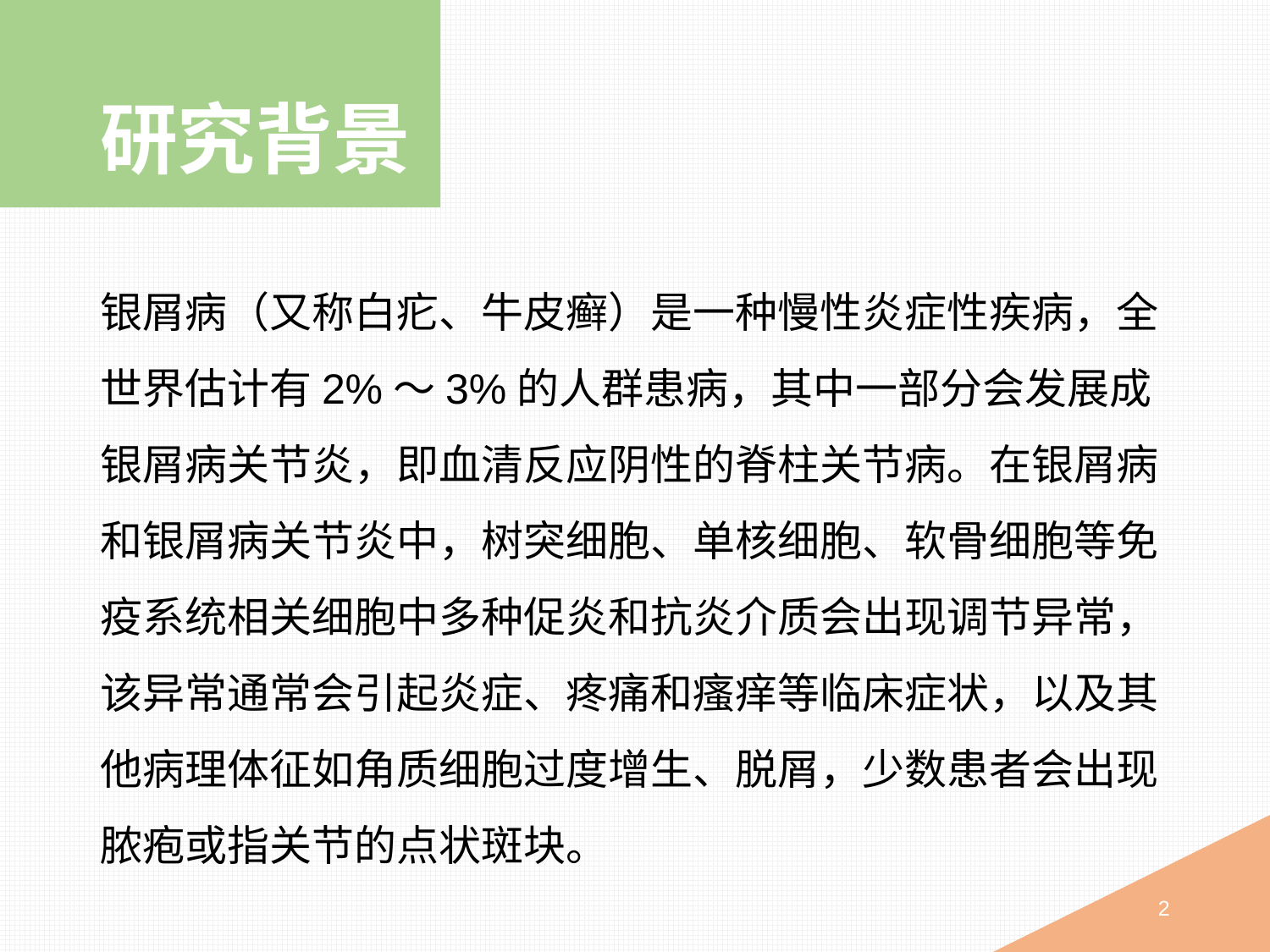

# 研究背景
银屑病（又称白疕、牛皮癣）是一种慢性炎症性疾病，全世界估计有2%～3%的人群患病，其中一部分会发展成银屑病关节炎，即血清反应阴性的脊柱关节病。在银屑病和银屑病关节炎中，树突细胞、单核细胞、软骨细胞等免疫系统相关细胞中多种促炎和抗炎介质会出现调节异常，该异常通常会引起炎症、疼痛和瘙痒等临床症状，以及其他病理体征如角质细胞过度增生、脱屑，少数患者会出现脓疱或指关节的点状斑块。

2